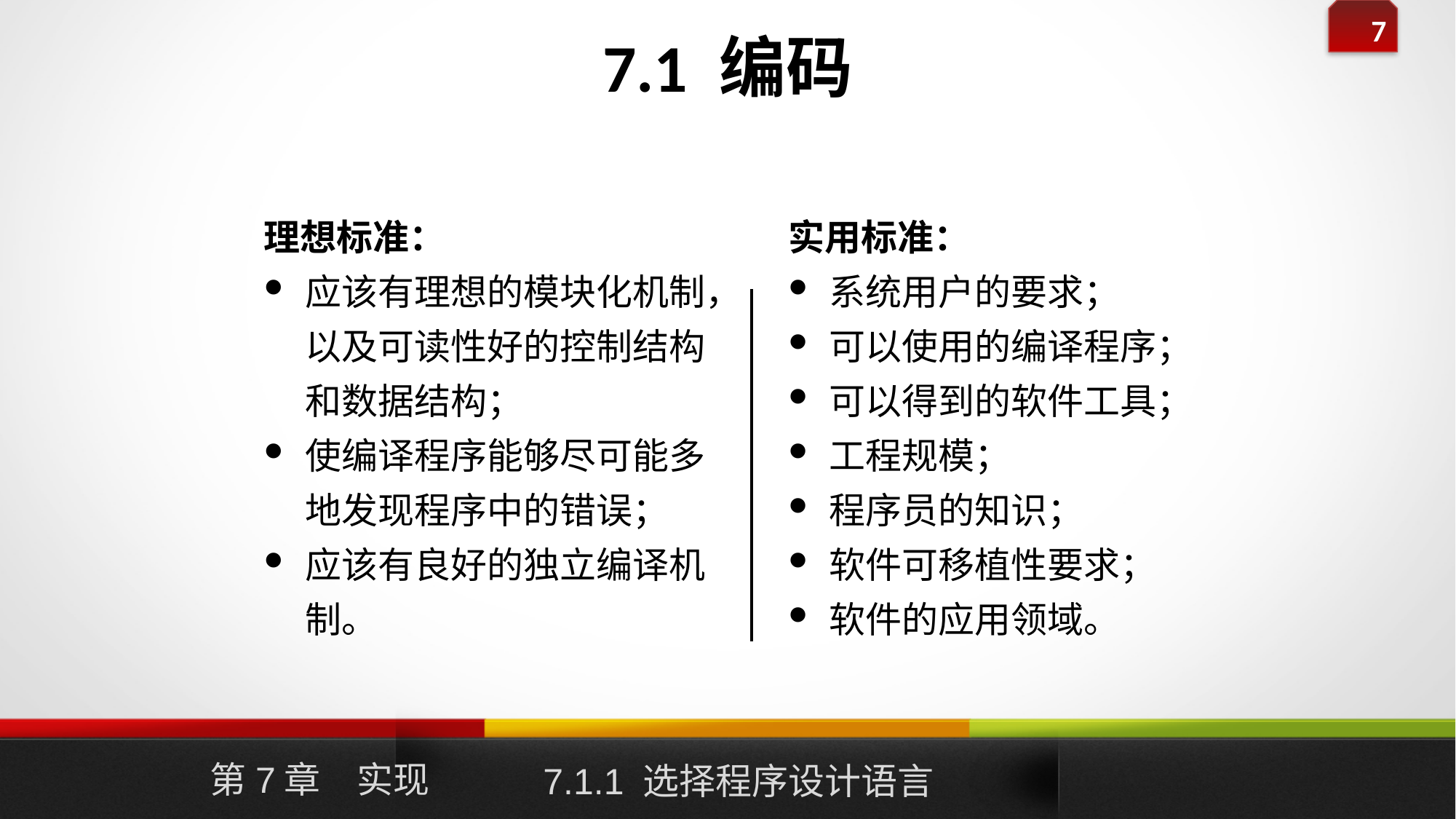

# 7.1 编码
理想标准：
应该有理想的模块化机制，以及可读性好的控制结构和数据结构；
使编译程序能够尽可能多地发现程序中的错误；
应该有良好的独立编译机制。
实用标准：
系统用户的要求；
可以使用的编译程序；
可以得到的软件工具；
工程规模；
程序员的知识；
软件可移植性要求；
软件的应用领域。
7.1.1 选择程序设计语言
第7章　实现